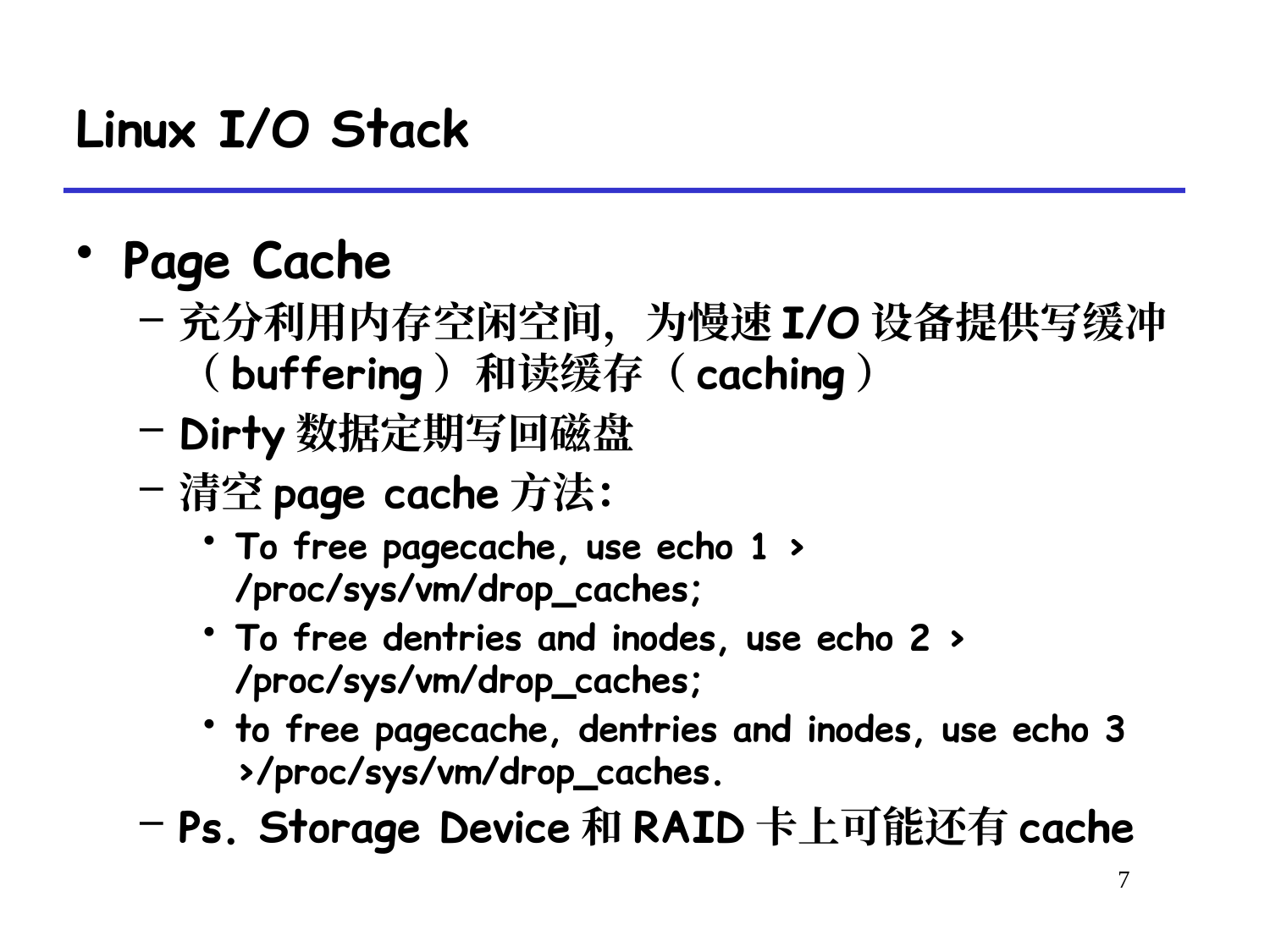

# Linux I/O Stack
Page Cache
充分利用内存空闲空间，为慢速I/O设备提供写缓冲（buffering）和读缓存（caching）
Dirty数据定期写回磁盘
清空page cache方法：
To free pagecache, use echo 1 > /proc/sys/vm/drop_caches;
To free dentries and inodes, use echo 2 > /proc/sys/vm/drop_caches;
to free pagecache, dentries and inodes, use echo 3 >/proc/sys/vm/drop_caches.
Ps. Storage Device和RAID卡上可能还有cache
7